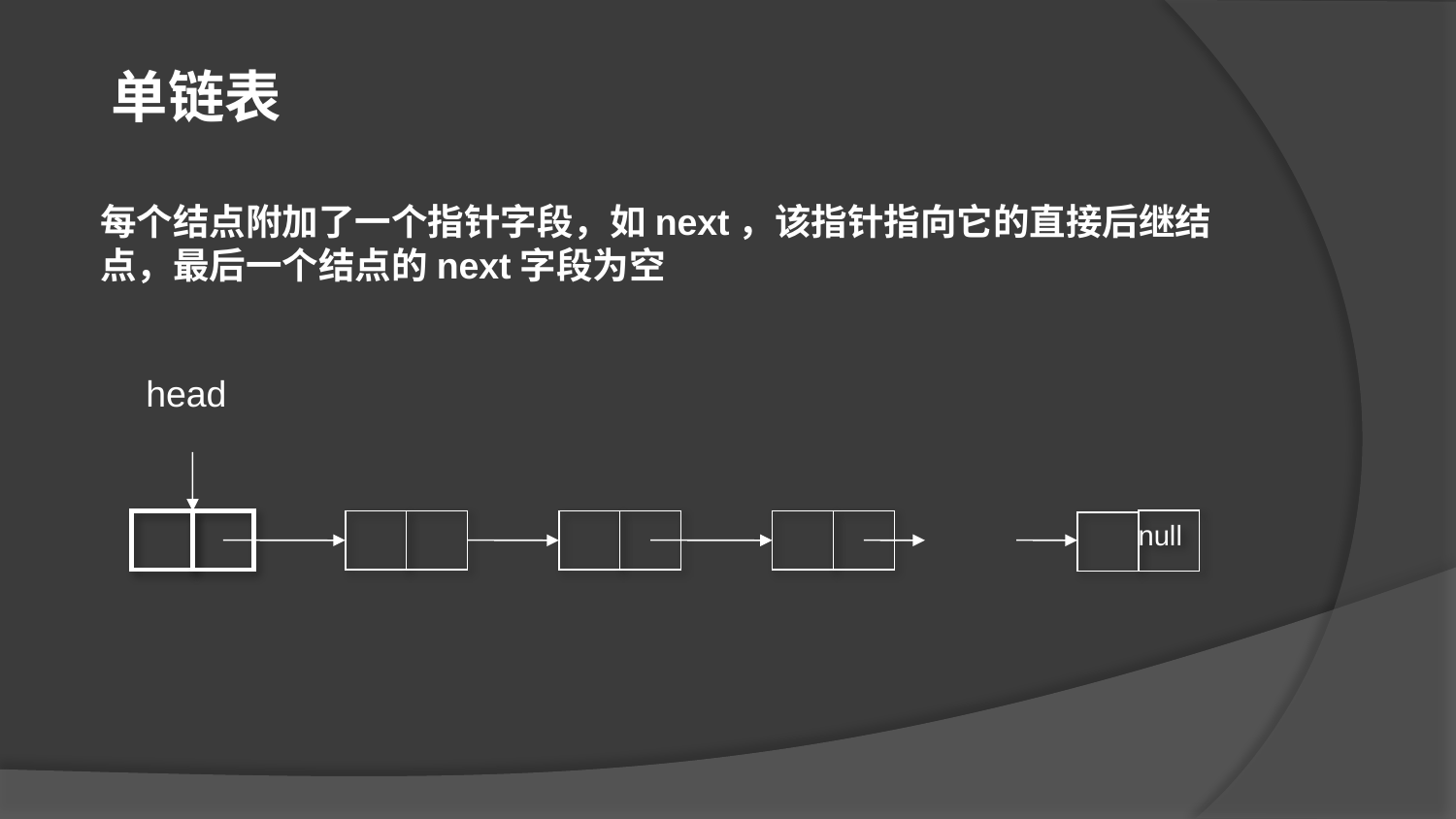

单链表
每个结点附加了一个指针字段，如next，该指针指向它的直接后继结点，最后一个结点的next字段为空
head

null